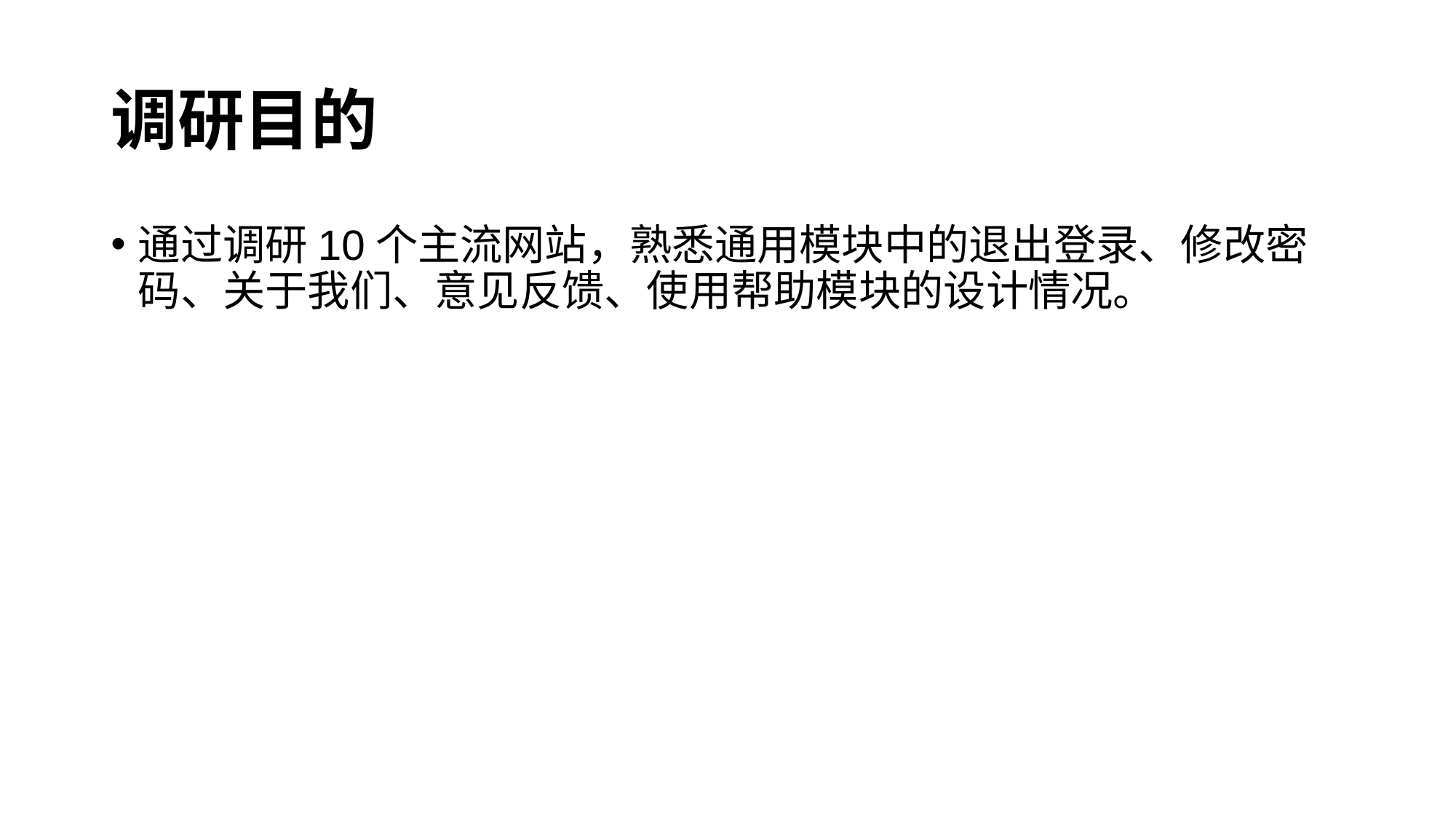

# 调研目的
通过调研10个主流网站，熟悉通用模块中的退出登录、修改密码、关于我们、意见反馈、使用帮助模块的设计情况。